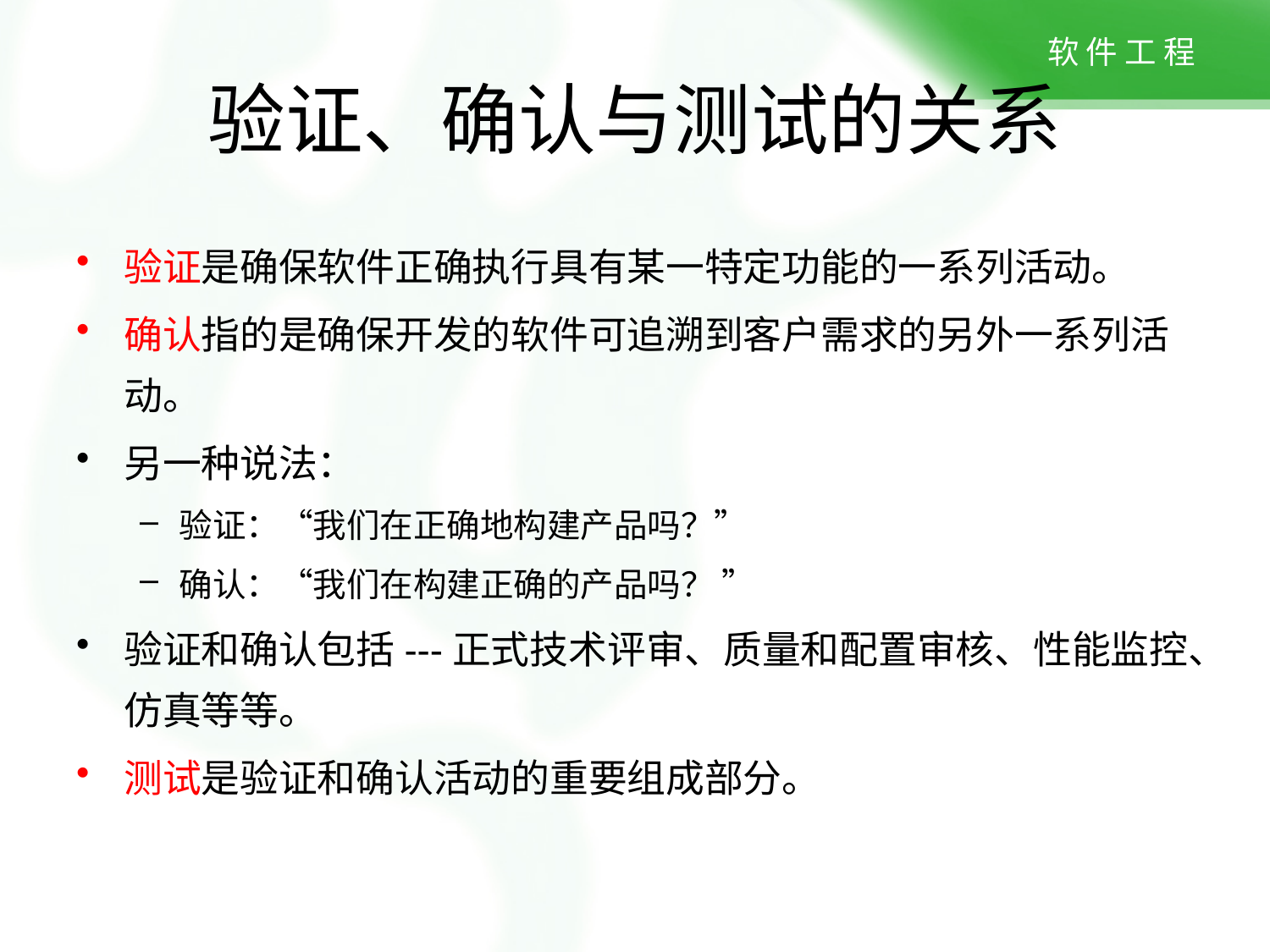

# 验证、确认与测试的关系
验证是确保软件正确执行具有某一特定功能的一系列活动。
确认指的是确保开发的软件可追溯到客户需求的另外一系列活动。
另一种说法：
验证：“我们在正确地构建产品吗？”
确认：“我们在构建正确的产品吗？ ”
验证和确认包括---正式技术评审、质量和配置审核、性能监控、仿真等等。
测试是验证和确认活动的重要组成部分。